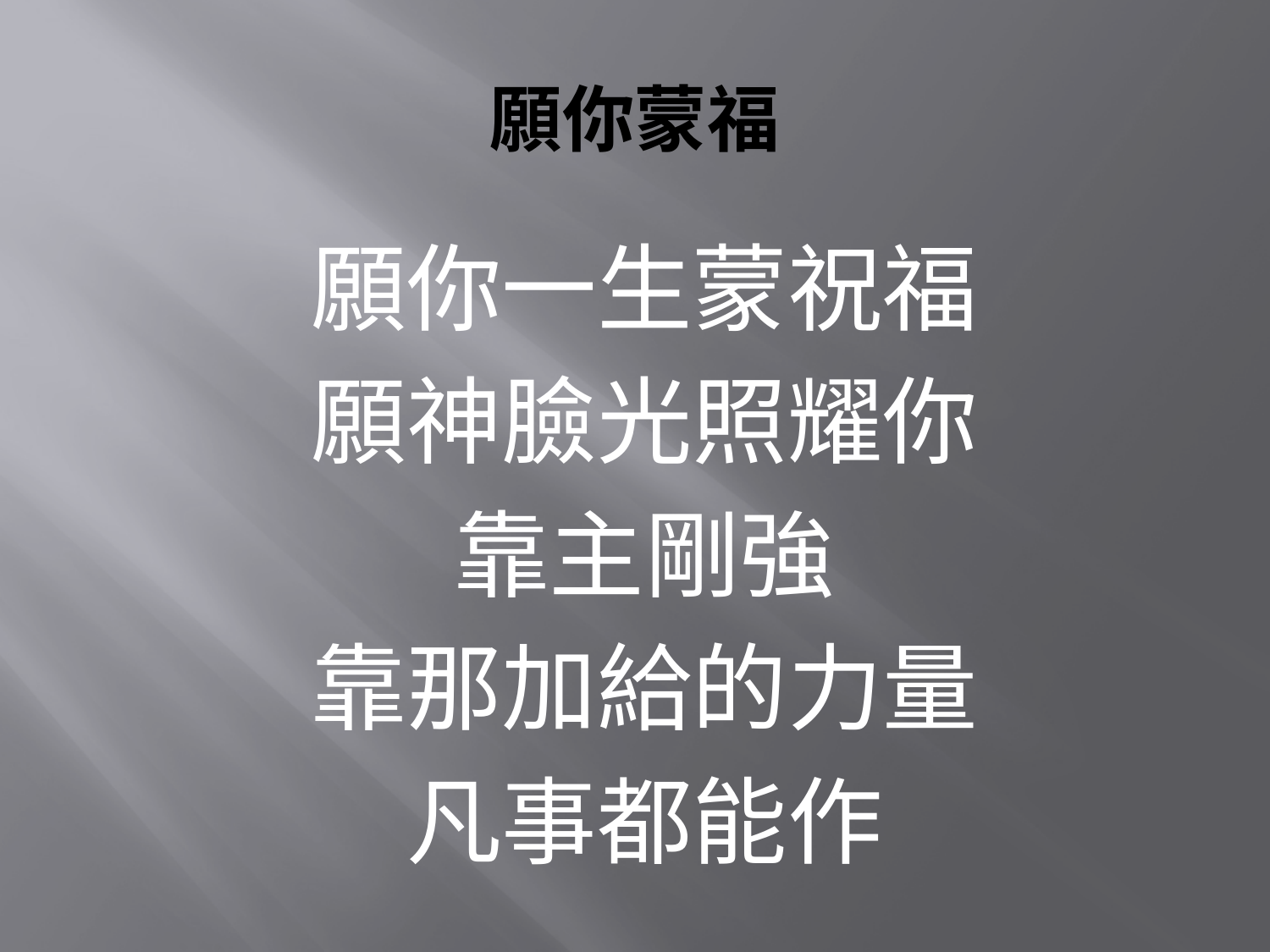

# 願你蒙福
願你一生蒙祝福
願神臉光照耀你
靠主剛強
靠那加給的力量
凡事都能作